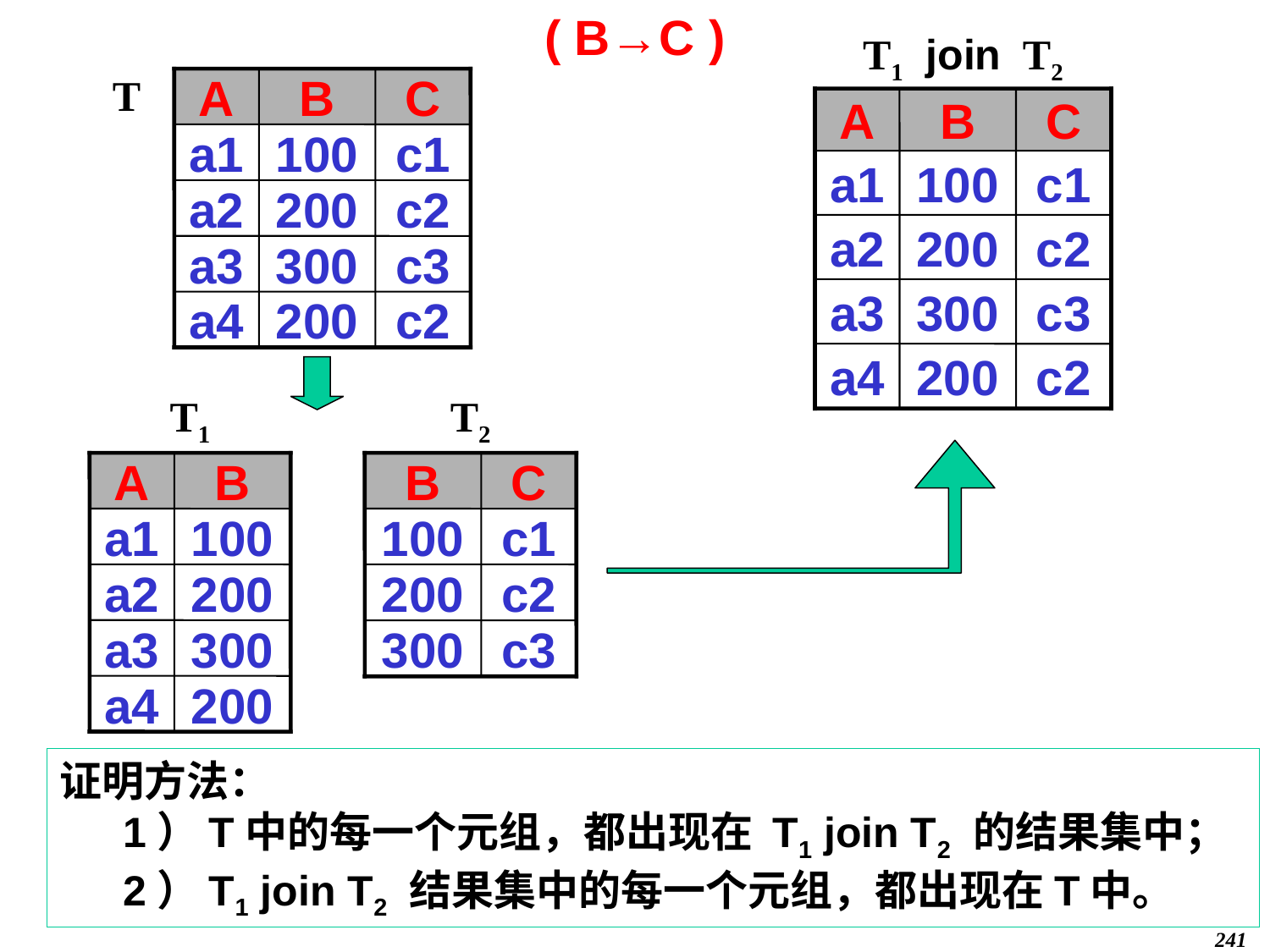

# ( B→C )
T1  join  T2
A

B

C

a1

100
c1
a2

200
c2
a3

300
c3
a4

200
c2

A

T
B

C

a1

100
c1
a2

200
c2
a3

300
c3
a4

200
c2

T1
T2
A

B

B

C

a1

100
100

c1
a2

200
200

c2
a3

300
300

c3
a4

200

证明方法：
1）T中的每一个元组，都出现在 T1 join T2 的结果集中；
2）T1 join T2 结果集中的每一个元组，都出现在T中。
241